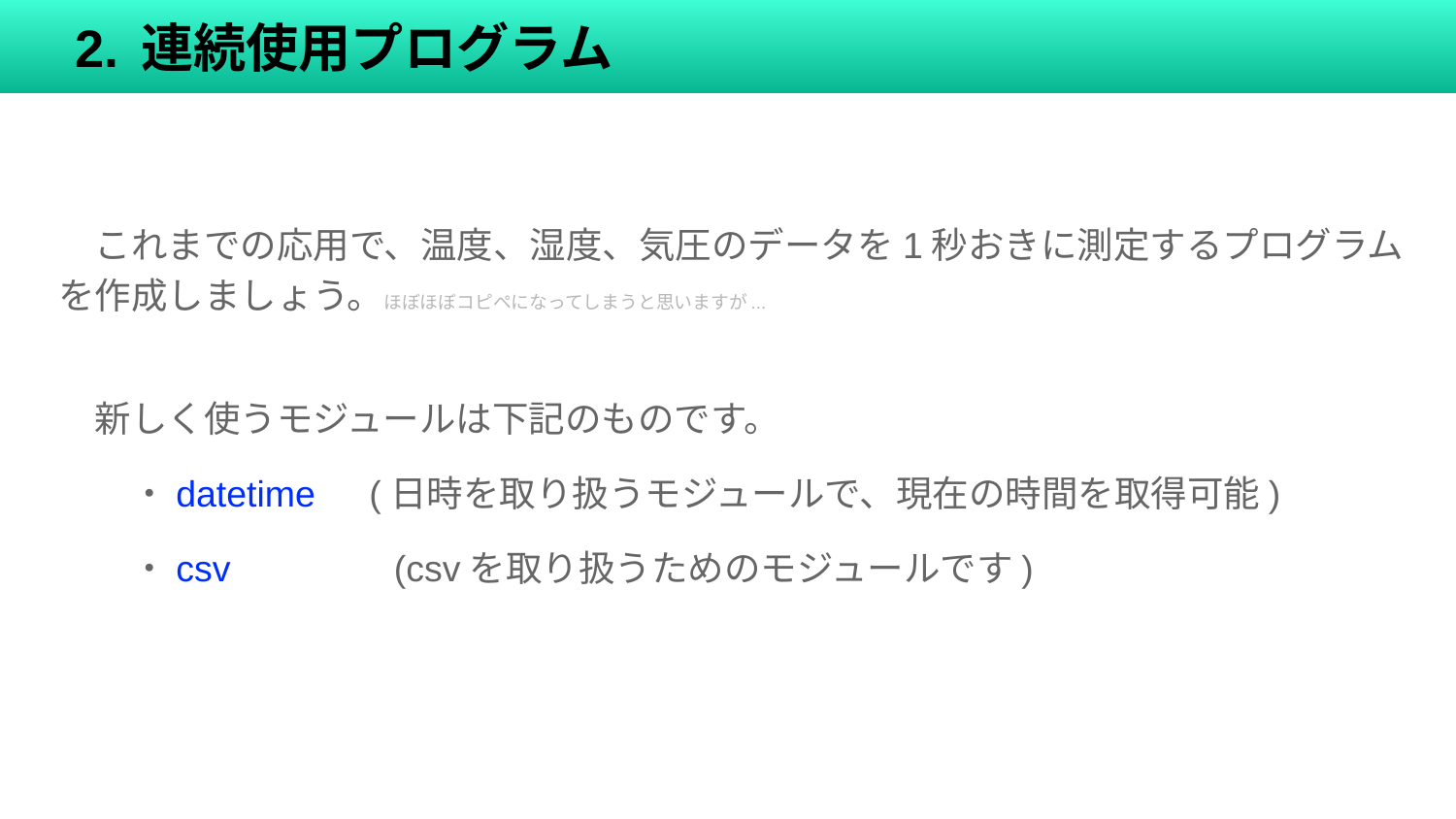

2. 連続使用プログラム

　これまでの応用で、温度、湿度、気圧のデータを1秒おきに測定するプログラムを作成しましょう。ほぼほぼコピペになってしまうと思いますが...

　新しく使うモジュールは下記のものです。
　　・datetime　(日時を取り扱うモジュールで、現在の時間を取得可能)
　　・csv　　　　(csvを取り扱うためのモジュールです)